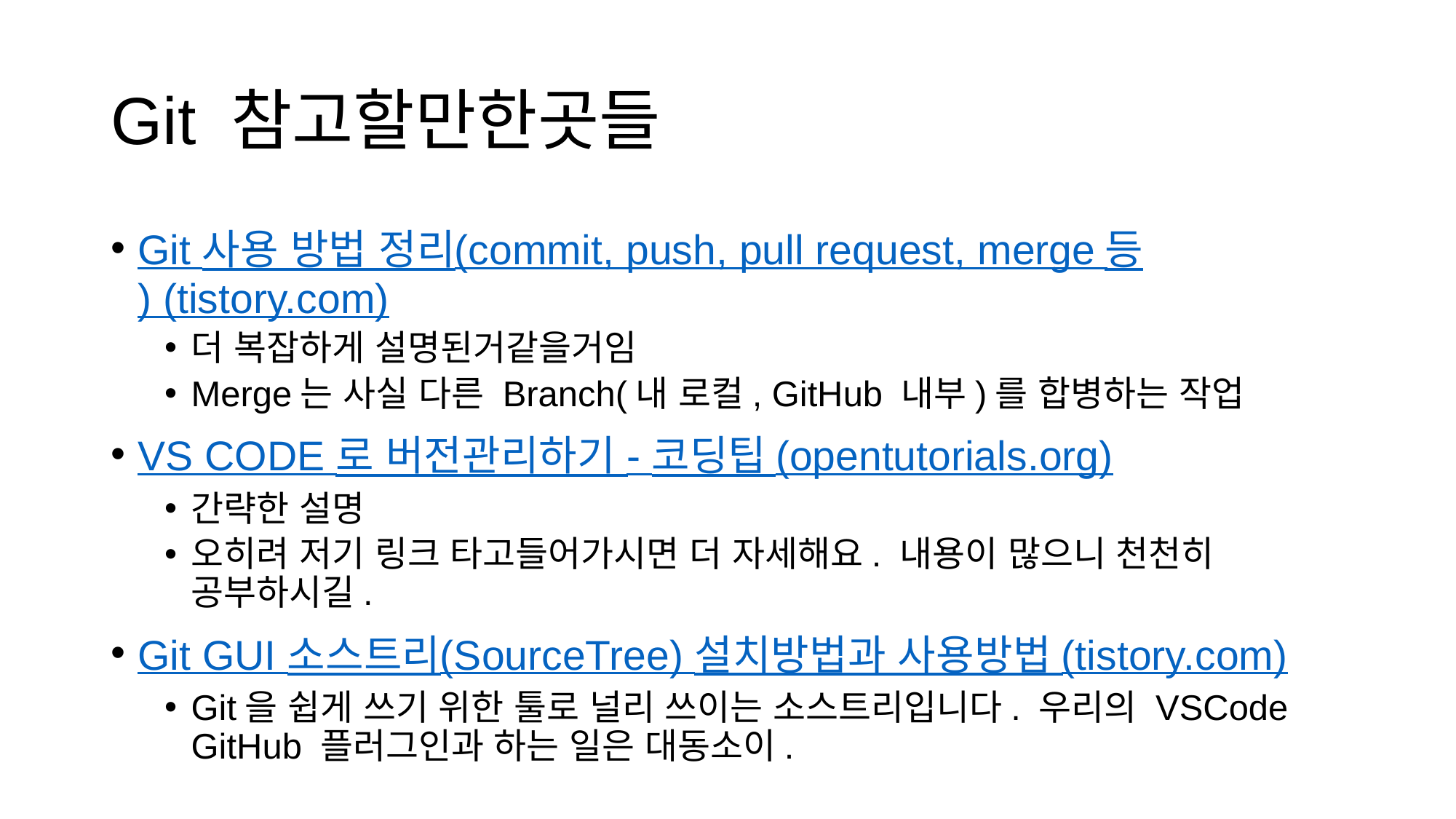

# Git 참고할만한곳들
Git 사용 방법 정리(commit, push, pull request, merge 등) (tistory.com)
더 복잡하게 설명된거같을거임
Merge는 사실 다른 Branch(내 로컬, GitHub 내부)를 합병하는 작업
VS CODE 로 버전관리하기 - 코딩팁 (opentutorials.org)
간략한 설명
오히려 저기 링크 타고들어가시면 더 자세해요. 내용이 많으니 천천히 공부하시길.
Git GUI 소스트리(SourceTree) 설치방법과 사용방법 (tistory.com)
Git을 쉽게 쓰기 위한 툴로 널리 쓰이는 소스트리입니다. 우리의 VSCode GitHub 플러그인과 하는 일은 대동소이.